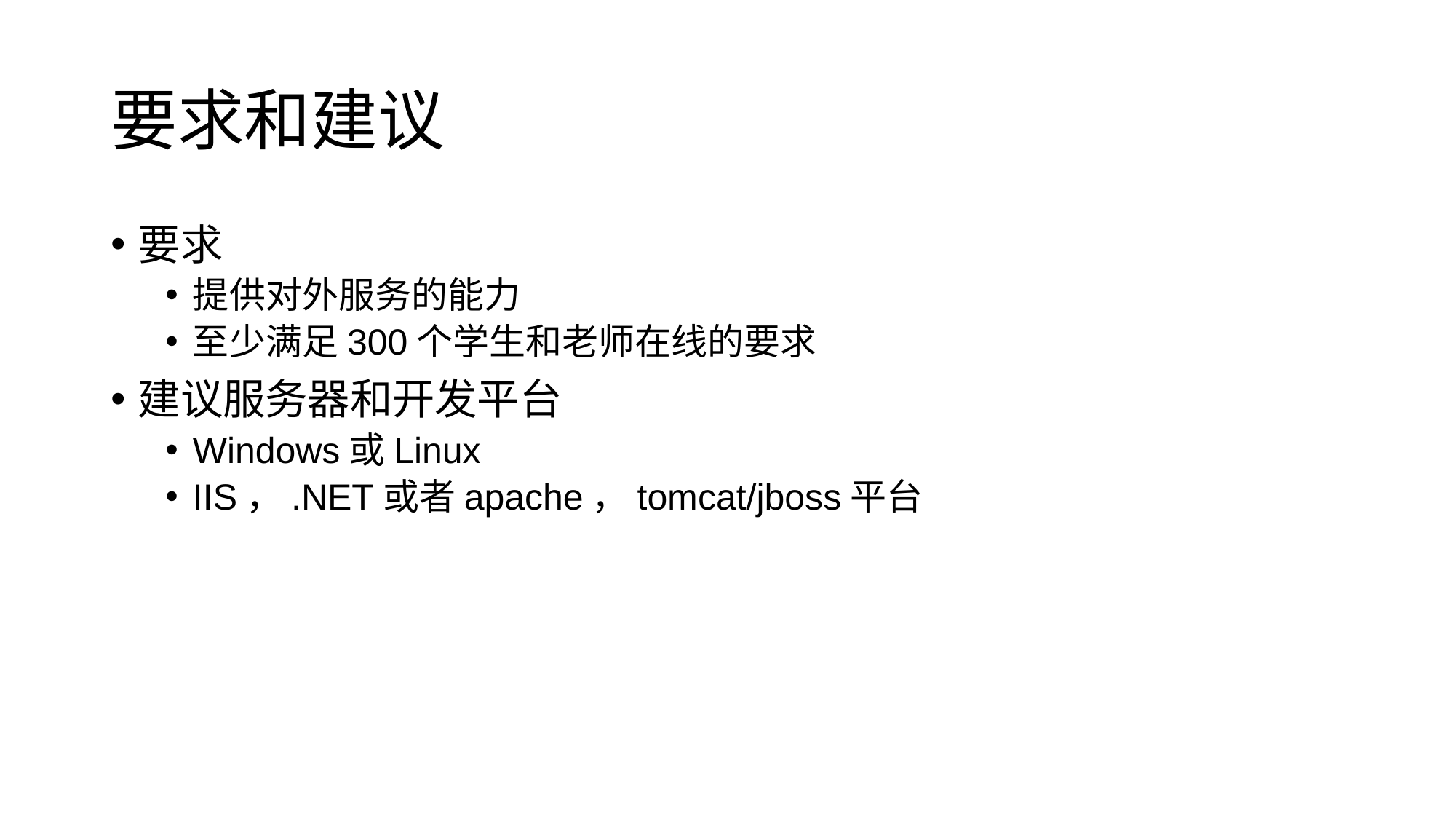

# 要求和建议
要求
提供对外服务的能力
至少满足300个学生和老师在线的要求
建议服务器和开发平台
Windows或Linux
IIS，.NET或者apache，tomcat/jboss平台